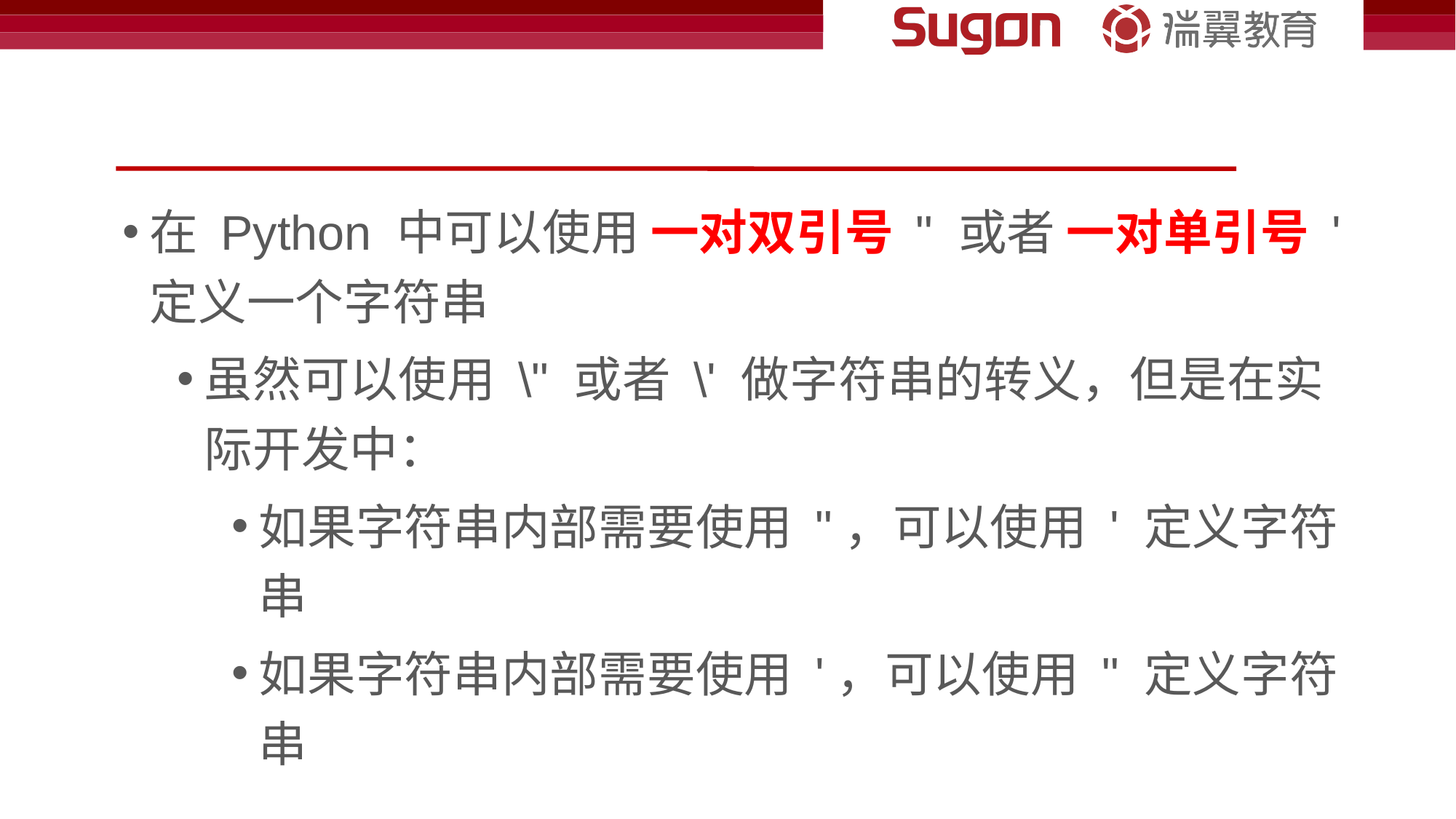

#
在 Python 中可以使用 一对双引号 " 或者 一对单引号 ' 定义一个字符串
虽然可以使用 \" 或者 \' 做字符串的转义，但是在实际开发中：
如果字符串内部需要使用 "，可以使用 ' 定义字符串
如果字符串内部需要使用 '，可以使用 " 定义字符串